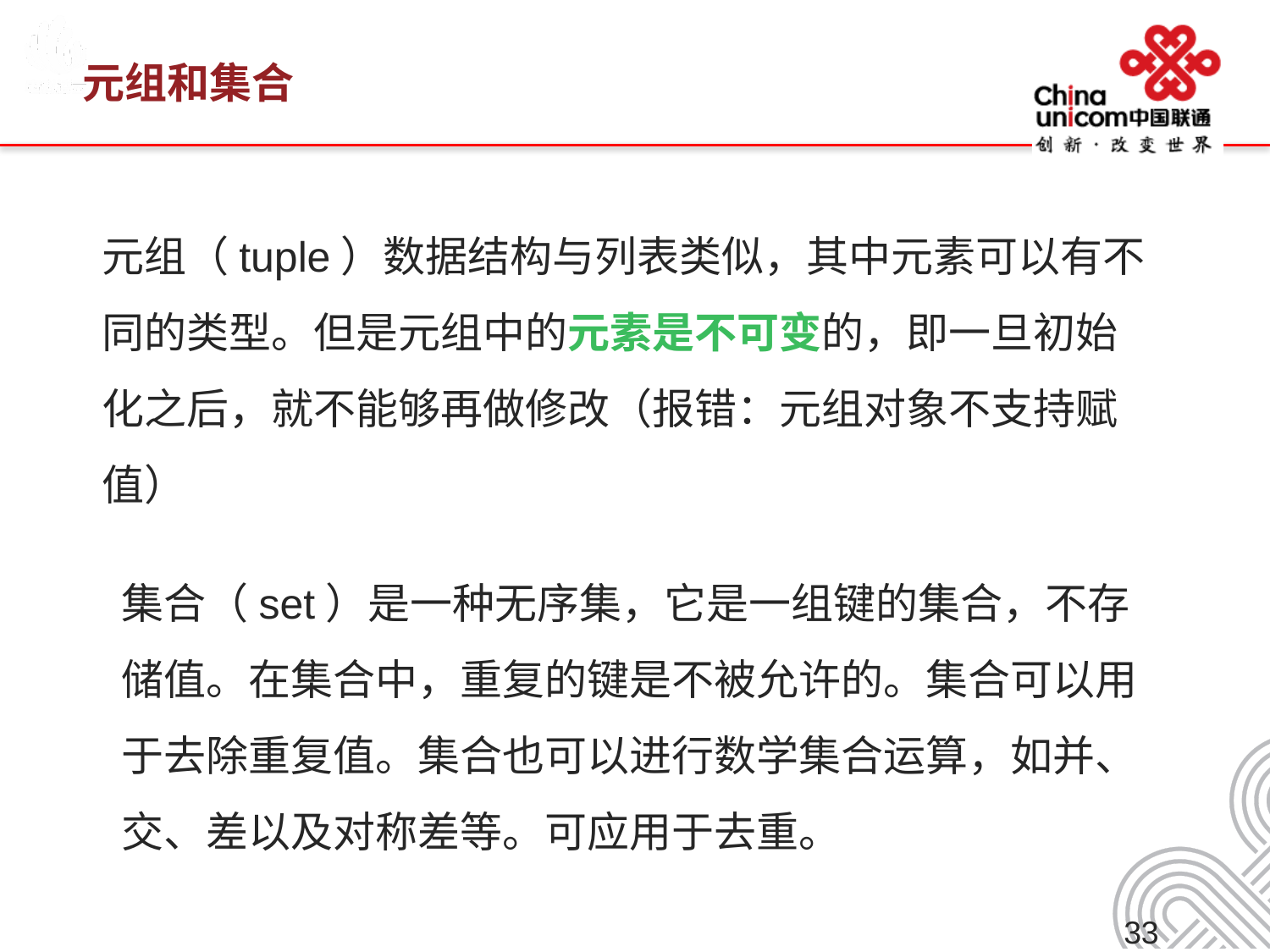

# 元组和集合
元组（tuple）数据结构与列表类似，其中元素可以有不同的类型。但是元组中的元素是不可变的，即一旦初始化之后，就不能够再做修改（报错：元组对象不支持赋值）
集合（set）是一种无序集，它是一组键的集合，不存储值。在集合中，重复的键是不被允许的。集合可以用于去除重复值。集合也可以进行数学集合运算，如并、交、差以及对称差等。可应用于去重。